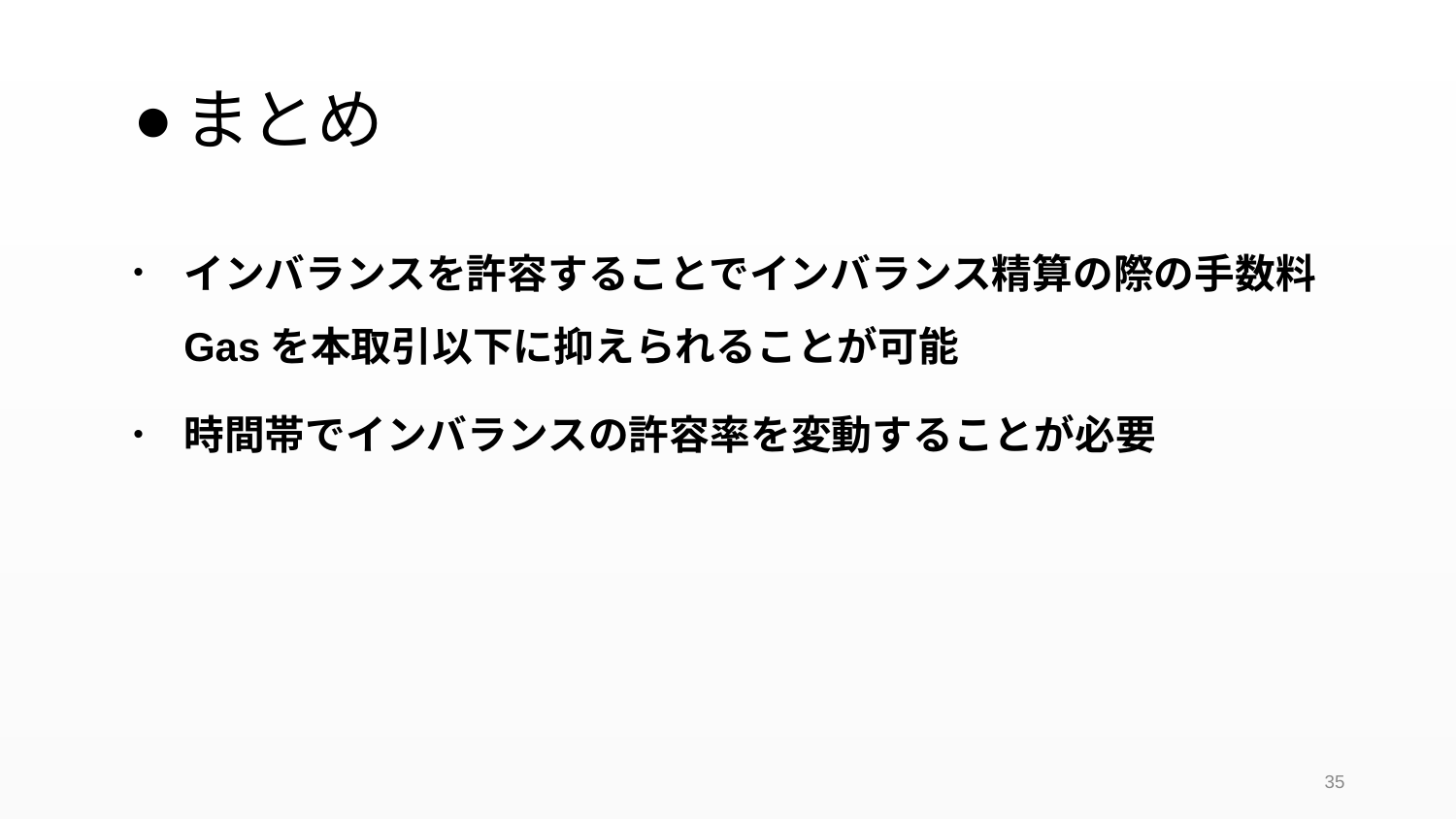

# まとめ
インバランスを許容することでインバランス精算の際の手数料Gasを本取引以下に抑えられることが可能
時間帯でインバランスの許容率を変動することが必要
35